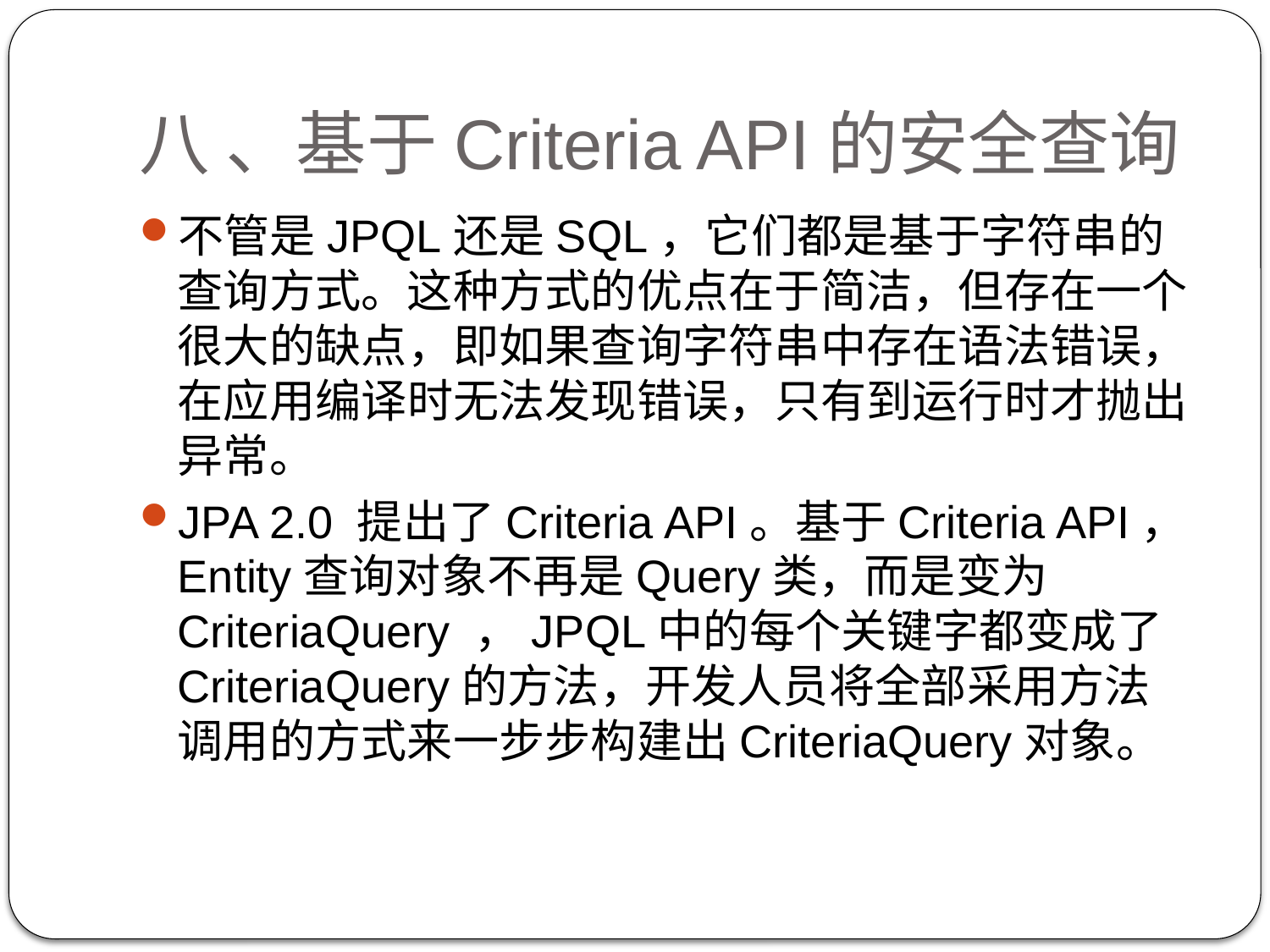

# 八 、基于Criteria API的安全查询
不管是JPQL还是SQL，它们都是基于字符串的查询方式。这种方式的优点在于简洁，但存在一个很大的缺点，即如果查询字符串中存在语法错误，在应用编译时无法发现错误，只有到运行时才抛出异常。
JPA 2.0 提出了Criteria API。基于Criteria API，Entity查询对象不再是Query类，而是变为CriteriaQuery ，JPQL中的每个关键字都变成了CriteriaQuery的方法，开发人员将全部采用方法调用的方式来一步步构建出CriteriaQuery对象。